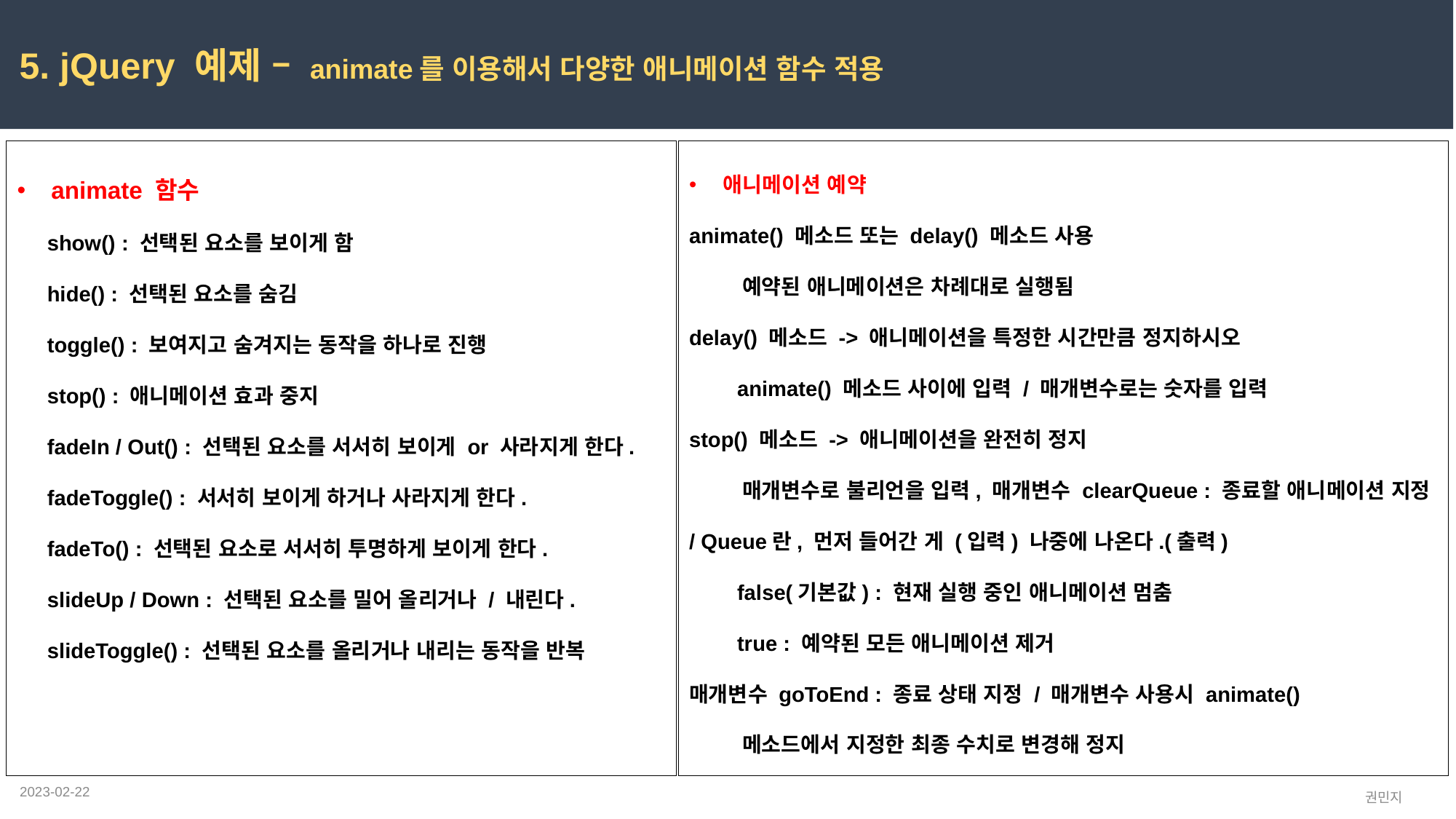

5. jQuery 예제 – animate를 이용해서 다양한 애니메이션 함수 적용
animate 함수
     show() : 선택된 요소를 보이게 함
     hide() : 선택된 요소를 숨김
     toggle() : 보여지고 숨겨지는 동작을 하나로 진행
     stop() : 애니메이션 효과 중지
     fadeIn / Out() : 선택된 요소를 서서히 보이게 or 사라지게 한다.
     fadeToggle() : 서서히 보이게 하거나 사라지게 한다.
     fadeTo() : 선택된 요소로 서서히 투명하게 보이게 한다.
     slideUp / Down : 선택된 요소를 밀어 올리거나 / 내린다.
     slideToggle() : 선택된 요소를 올리거나 내리는 동작을 반복
애니메이션 예약
animate() 메소드 또는 delay() 메소드 사용
        예약된 애니메이션은 차례대로 실행됨
delay() 메소드 -> 애니메이션을 특정한 시간만큼 정지하시오
        animate() 메소드 사이에 입력 / 매개변수로는 숫자를 입력
stop() 메소드 -> 애니메이션을 완전히 정지
        매개변수로 불리언을 입력, 매개변수 clearQueue : 종료할 애니메이션 지정  / Queue란, 먼저 들어간 게 (입력) 나중에 나온다.(출력)
        false(기본값) : 현재 실행 중인 애니메이션 멈춤
        true : 예약된 모든 애니메이션 제거
매개변수 goToEnd : 종료 상태 지정 / 매개변수 사용시 animate()
        메소드에서 지정한 최종 수치로 변경해 정지

2023-02-22
권민지